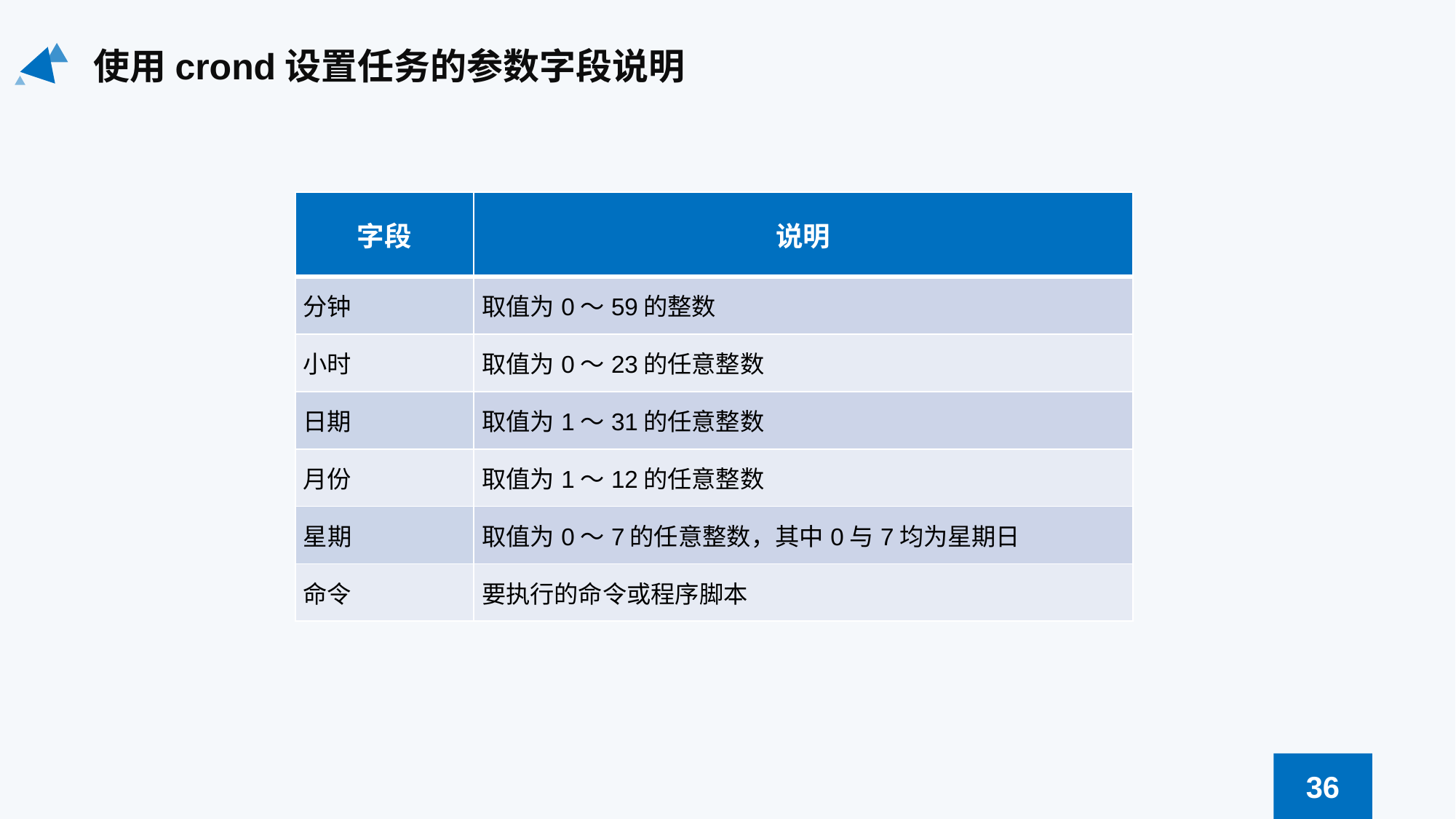

使用crond设置任务的参数字段说明

| 字段 | 说明 |
| --- | --- |
| 分钟 | 取值为0～59的整数 |
| 小时 | 取值为0～23的任意整数 |
| 日期 | 取值为1～31的任意整数 |
| 月份 | 取值为1～12的任意整数 |
| 星期 | 取值为0～7的任意整数，其中0与7均为星期日 |
| 命令 | 要执行的命令或程序脚本 |

36